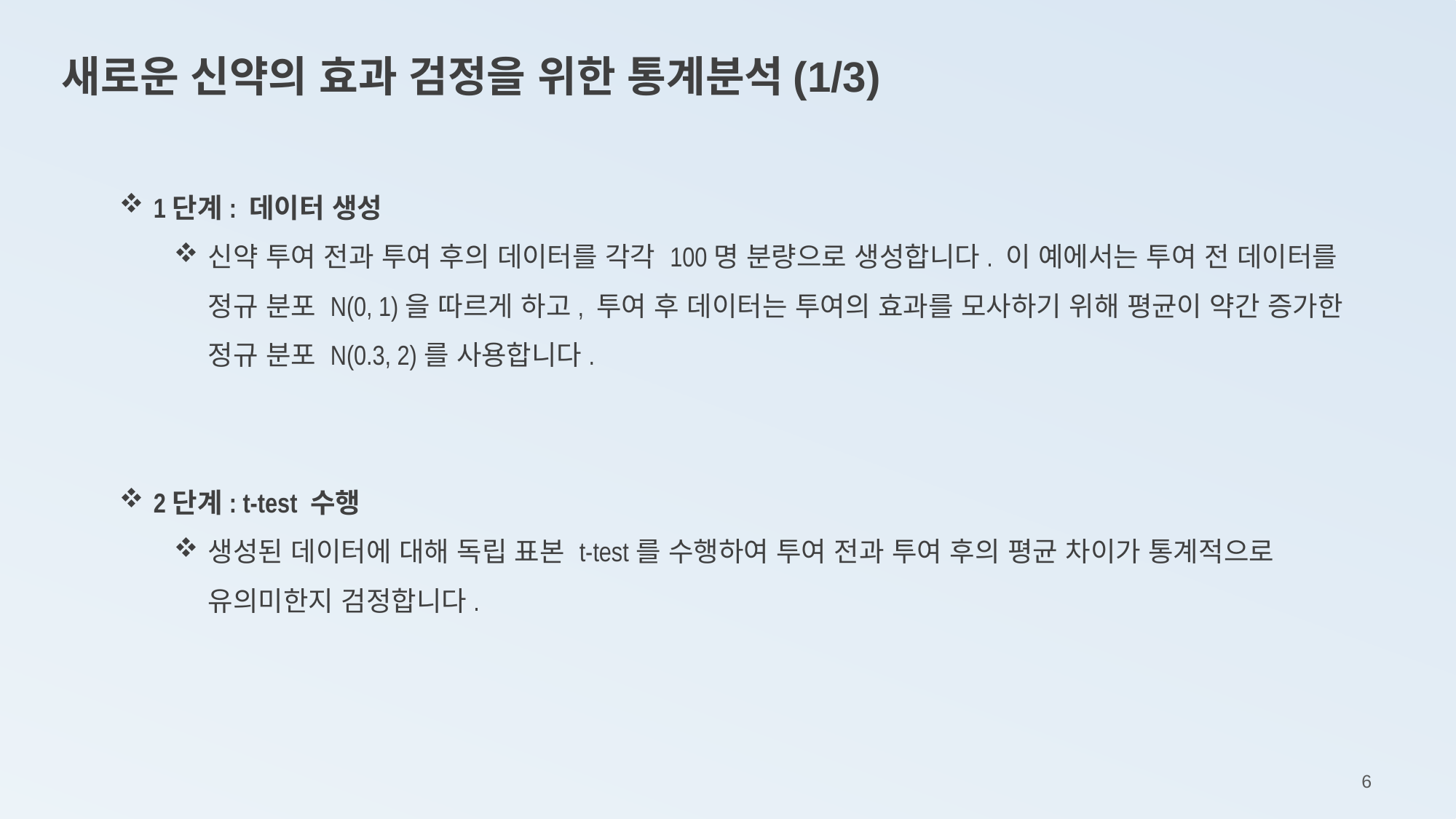

새로운 신약의 효과 검정을 위한 통계분석(1/3)
1단계: 데이터 생성
신약 투여 전과 투여 후의 데이터를 각각 100명 분량으로 생성합니다. 이 예에서는 투여 전 데이터를 정규 분포 N(0, 1)을 따르게 하고, 투여 후 데이터는 투여의 효과를 모사하기 위해 평균이 약간 증가한 정규 분포 N(0.3, 2)를 사용합니다.

2단계: t-test 수행
생성된 데이터에 대해 독립 표본 t-test를 수행하여 투여 전과 투여 후의 평균 차이가 통계적으로 유의미한지 검정합니다.
6